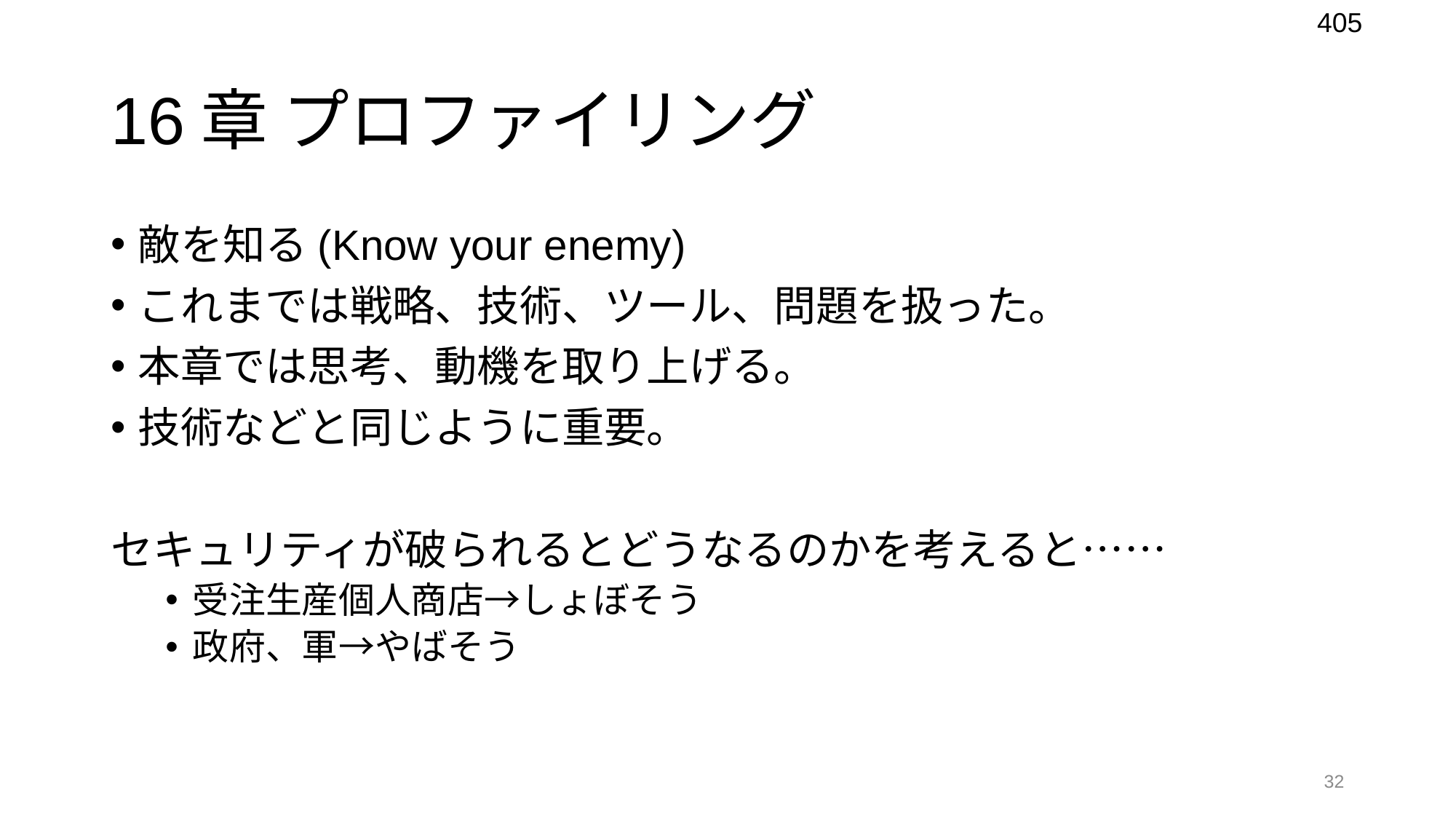

405
# 16章 プロファイリング
敵を知る(Know your enemy)
これまでは戦略、技術、ツール、問題を扱った。
本章では思考、動機を取り上げる。
技術などと同じように重要。

セキュリティが破られるとどうなるのかを考えると……
受注生産個人商店→しょぼそう
政府、軍→やばそう
32